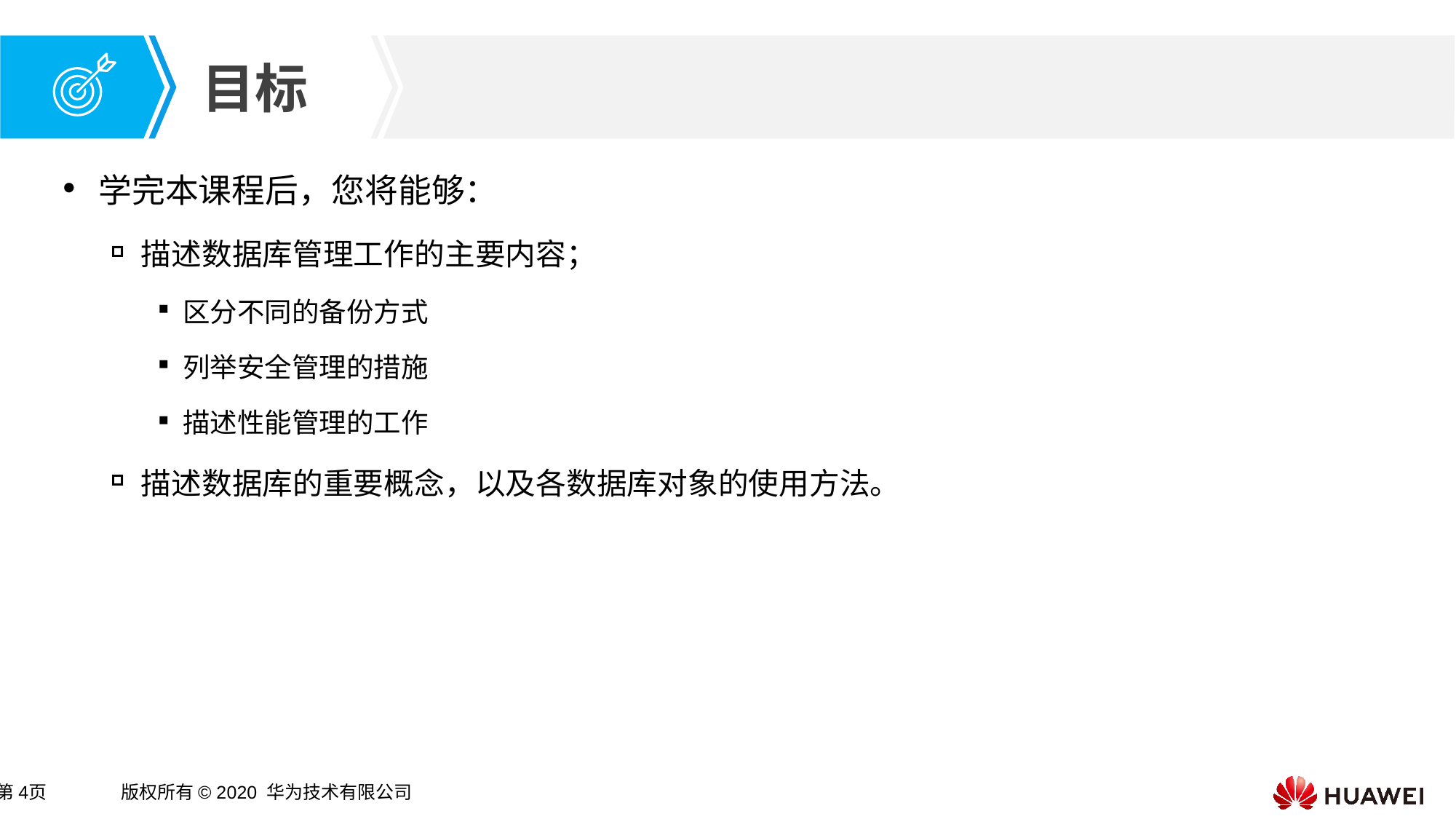

学完本课程后，您将能够：
描述数据库管理工作的主要内容；
区分不同的备份方式
列举安全管理的措施
描述性能管理的工作
描述数据库的重要概念，以及各数据库对象的使用方法。